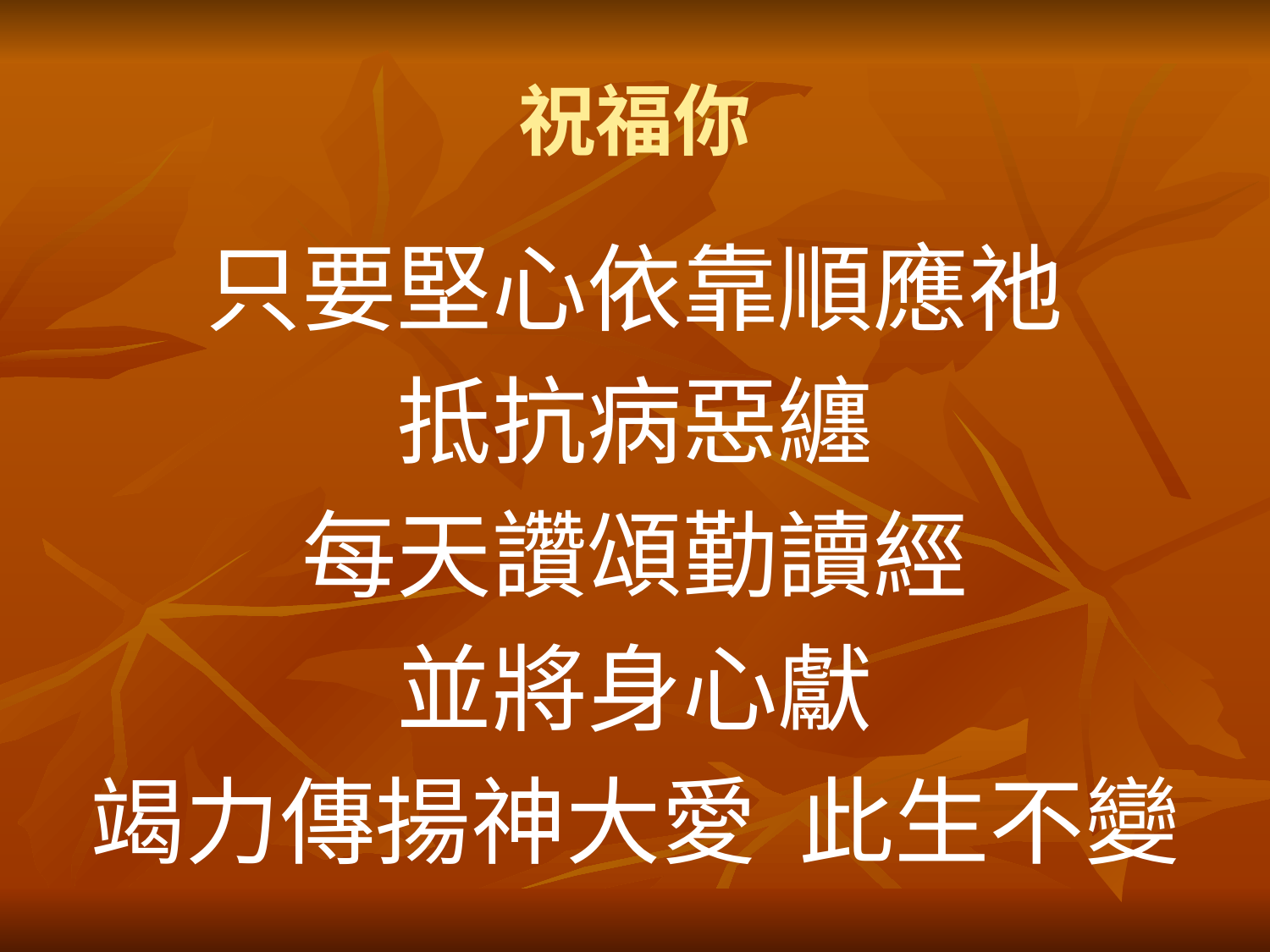

# 祝福你
只要堅心依靠順應祂
抵抗病惡纏
每天讚頌勤讀經
並將身心獻
竭力傳揚神大愛  此生不變